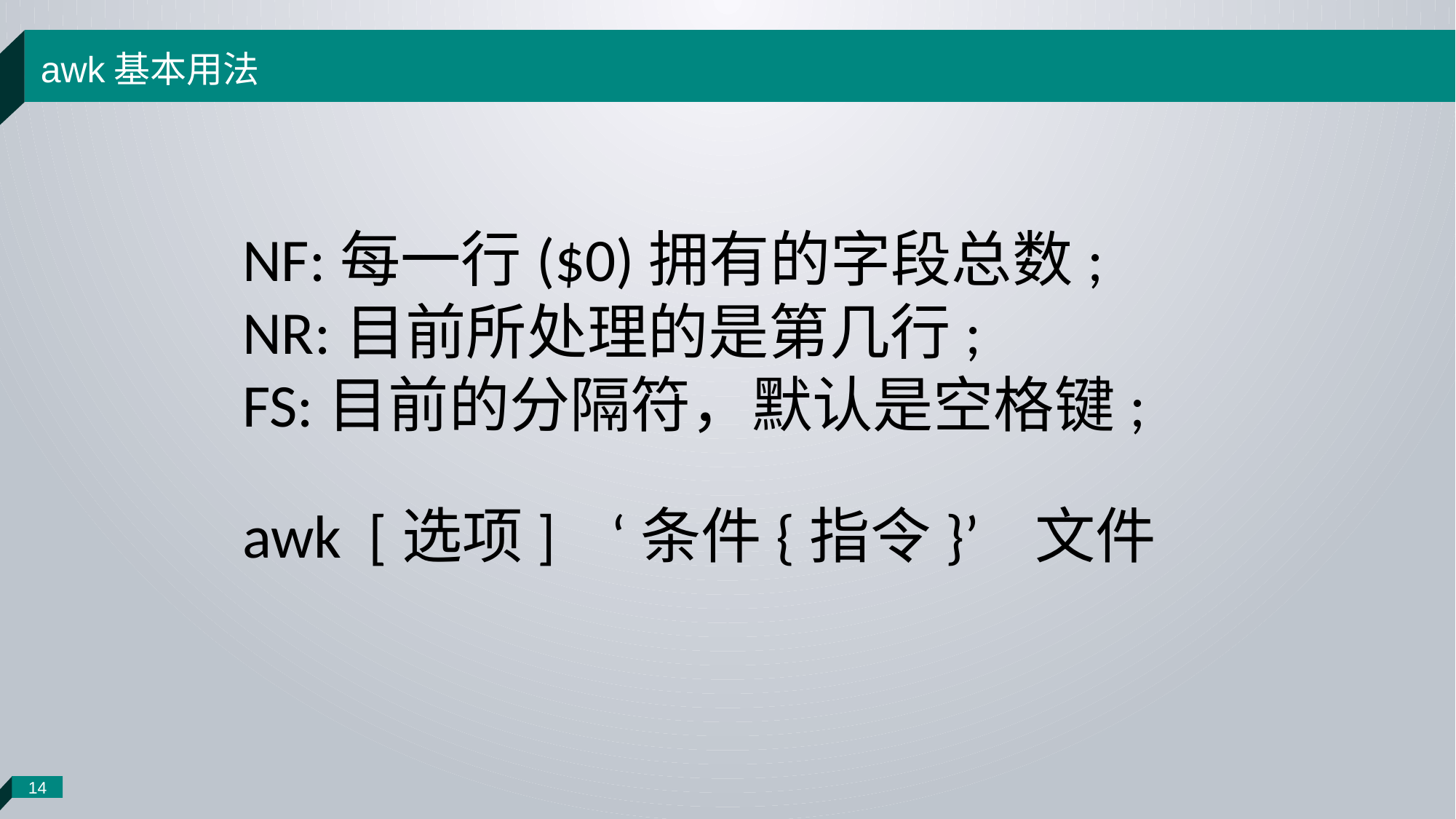

14

awk基本用法
NF:每一行($0)拥有的字段总数;
NR:目前所处理的是第几行;
FS:目前的分隔符，默认是空格键;

awk  [选项]    ‘条件{指令}’   文件